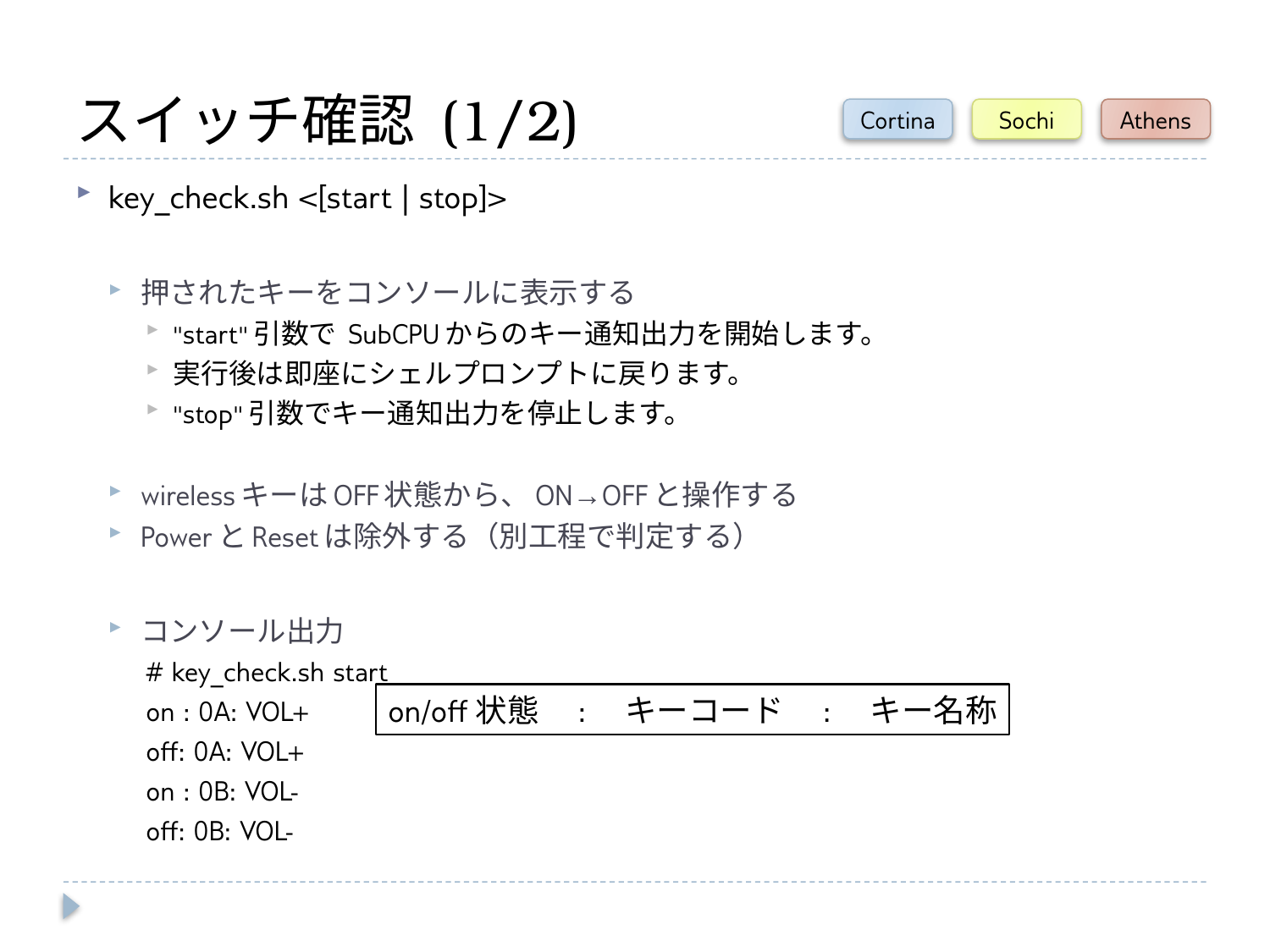

# スイッチ確認 (1/2)
Cortina
Sochi
Athens
key_check.sh <[start | stop]>

押されたキーをコンソールに表示する
"start"引数で SubCPUからのキー通知出力を開始します。
実行後は即座にシェルプロンプトに戻ります。
"stop"引数でキー通知出力を停止します。

wirelessキーはOFF状態から、ON→OFFと操作する
PowerとResetは除外する（別工程で判定する）

コンソール出力
# key_check.sh start
on : 0A: VOL+
off: 0A: VOL+
on : 0B: VOL-
off: 0B: VOL-

on/off状態　:　キーコード　:　キー名称